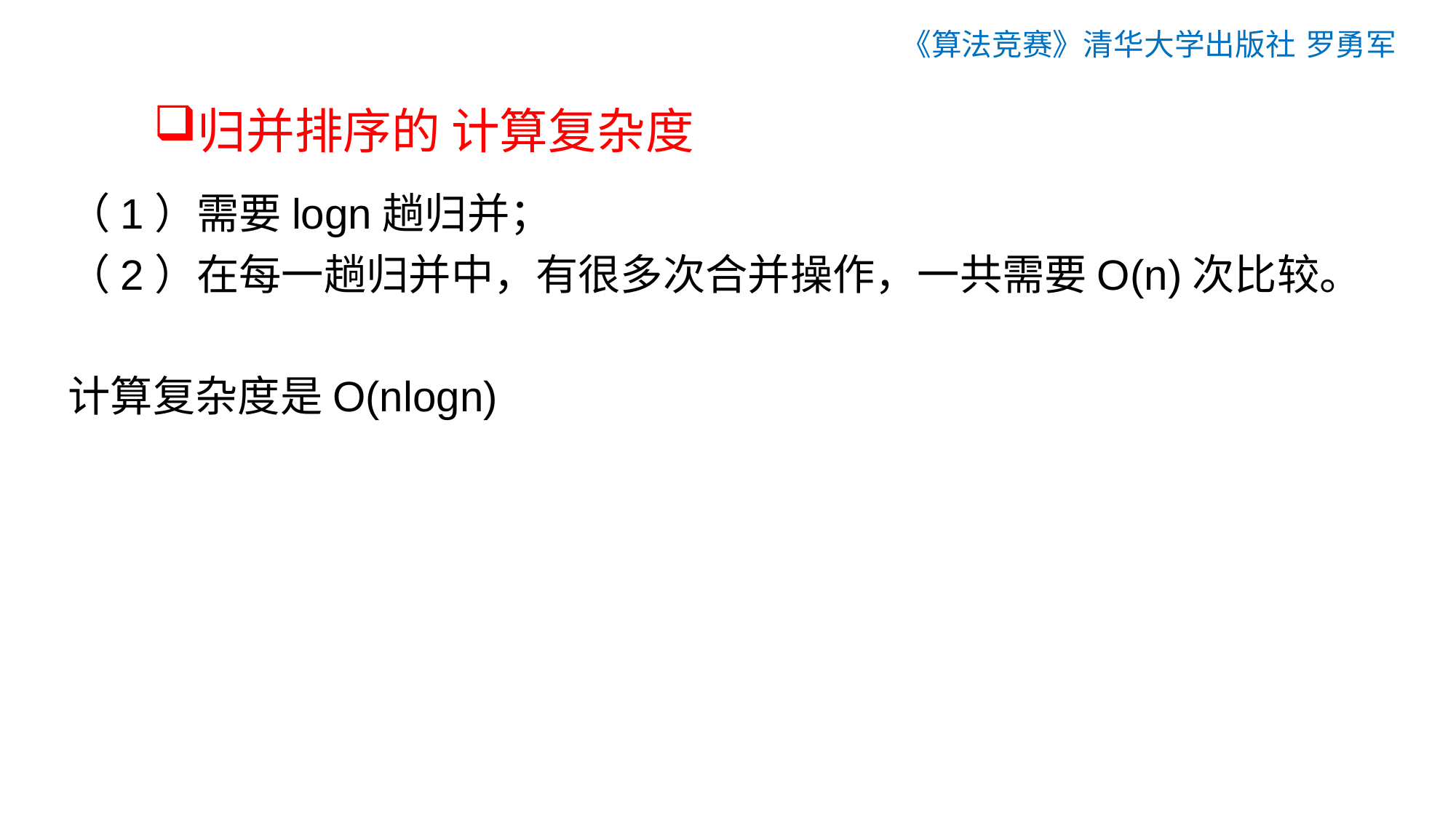

《算法竞赛》清华大学出版社 罗勇军
# 归并排序的 计算复杂度
（1）需要logn趟归并；
（2）在每一趟归并中，有很多次合并操作，一共需要O(n)次比较。

计算复杂度是O(nlogn)